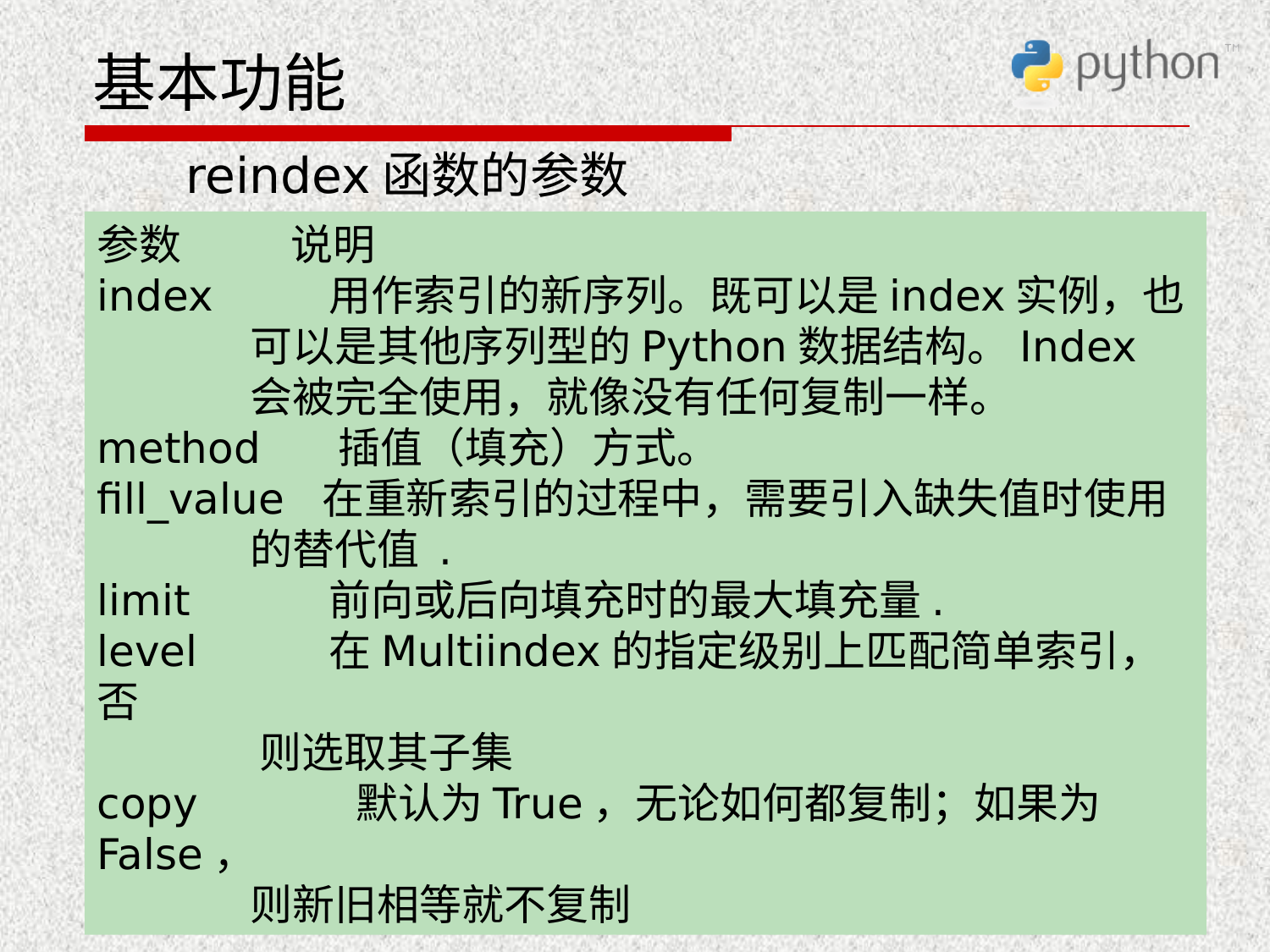

# 基本功能
       reindex函数的参数
参数	       说明
index	       用作索引的新序列。既可以是index实例，也
               可以是其他序列型的Python数据结构。Index
               会被完全使用，就像没有任何复制一样。
method     插值（填充）方式。
fill_value  在重新索引的过程中，需要引入缺失值时使用
               的替代值 .
limit	       前向或后向填充时的最大填充量.
level	       在Multiindex的指定级别上匹配简单索引，否
                则选取其子集
copy	         默认为True，无论如何都复制；如果为False，
               则新旧相等就不复制
38